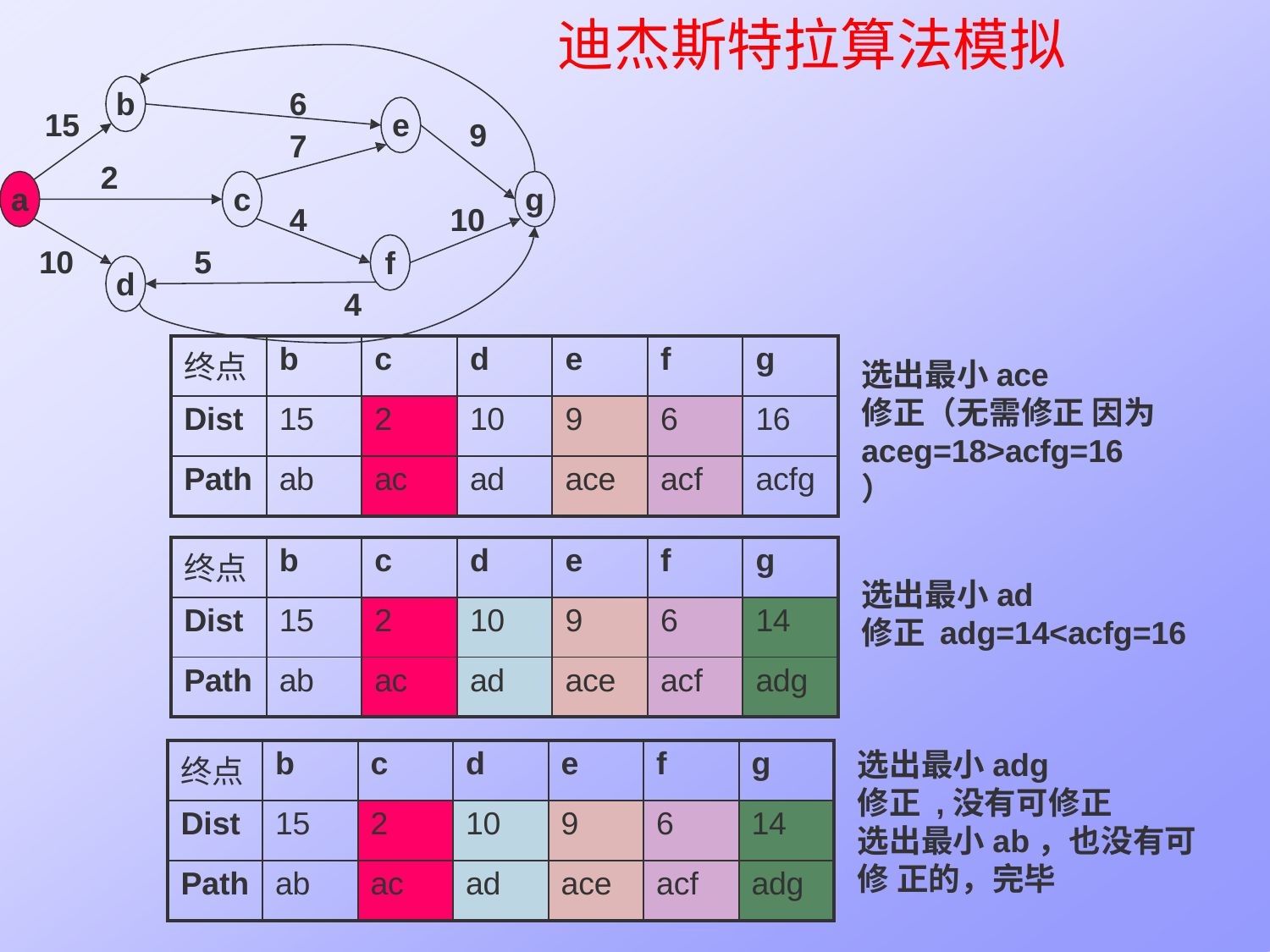

# 迪杰斯特拉算法模拟

6
7
b

15
e
9

2

a
c
g

4
10

10
5
f

d

4
| 终点 | b | c | d | e | f | g |
| --- | --- | --- | --- | --- | --- | --- |
| Dist | 15 | 2 | 10 | 9 | 6 | 16 |
| Path | ab | ac | ad | ace | acf | acfg |
选出最小ace
修正（无需修正 因为
aceg=18>acfg=16）
| 终点 | b | c | d | e | f | g |
| --- | --- | --- | --- | --- | --- | --- |
| Dist | 15 | 2 | 10 | 9 | 6 | 14 |
| Path | ab | ac | ad | ace | acf | adg |
选出最小ad
修正 adg=14<acfg=16

选出最小adg
修正 ,没有可修正
选出最小ab，也没有可修 正的，完毕
| 终点 | b | c | d | e | f | g |
| --- | --- | --- | --- | --- | --- | --- |
| Dist | 15 | 2 | 10 | 9 | 6 | 14 |
| Path | ab | ac | ad | ace | acf | adg |